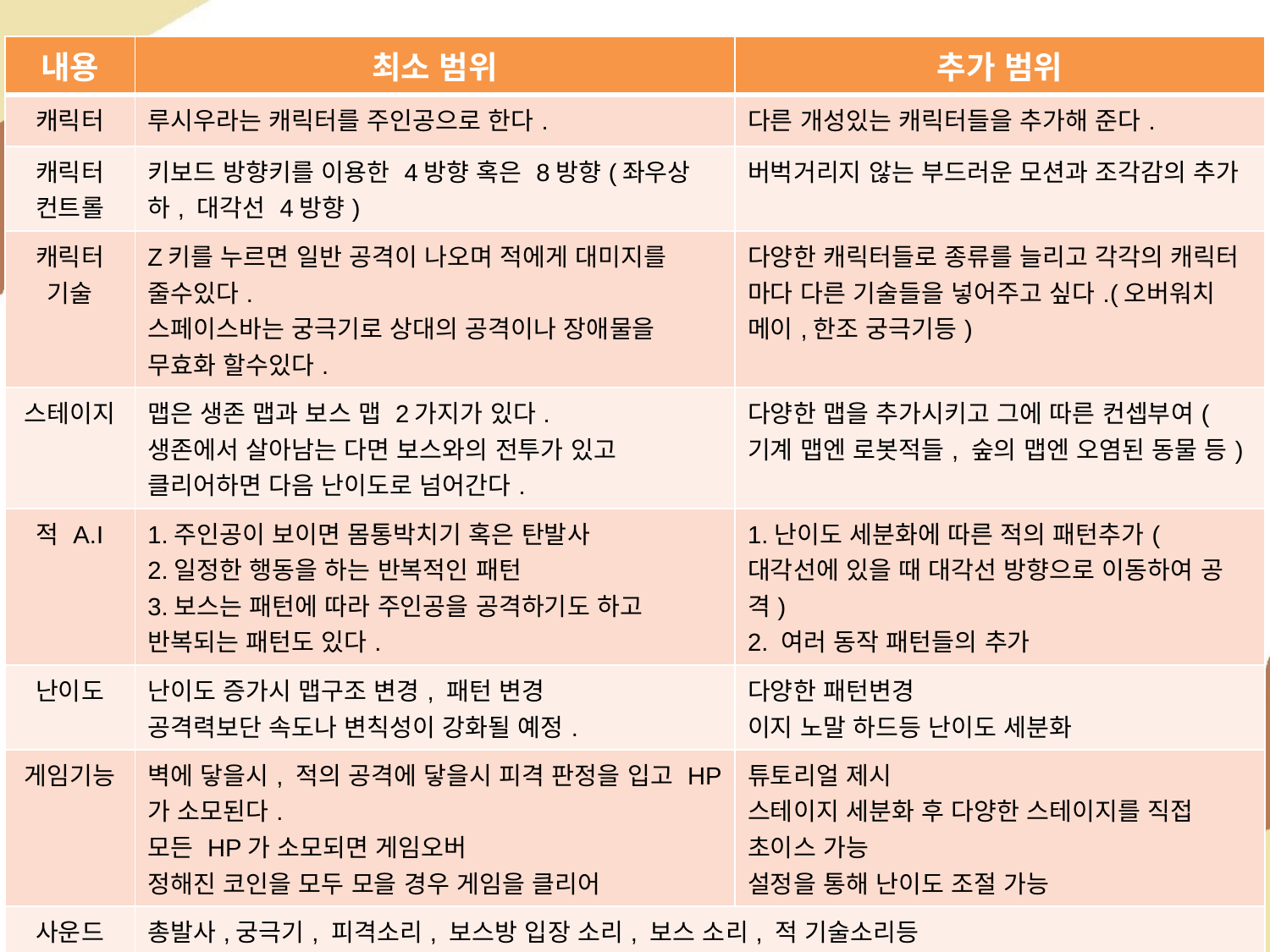

| 내용 | 최소 범위 | 추가 범위 |
| --- | --- | --- |
| 캐릭터 | 루시우라는 캐릭터를 주인공으로 한다. | 다른 개성있는 캐릭터들을 추가해 준다. |
| 캐릭터 컨트롤 | 키보드 방향키를 이용한 4방향 혹은 8방향(좌우상하, 대각선 4방향) | 버벅거리지 않는 부드러운 모션과 조각감의 추가 |
| 캐릭터 기술 | Z키를 누르면 일반 공격이 나오며 적에게 대미지를 줄수있다. 스페이스바는 궁극기로 상대의 공격이나 장애물을 무효화 할수있다. | 다양한 캐릭터들로 종류를 늘리고 각각의 캐릭터 마다 다른 기술들을 넣어주고 싶다.(오버워치 메이,한조 궁극기등) |
| 스테이지 | 맵은 생존 맵과 보스 맵 2가지가 있다. 생존에서 살아남는 다면 보스와의 전투가 있고 클리어하면 다음 난이도로 넘어간다. | 다양한 맵을 추가시키고 그에 따른 컨셉부여(기계 맵엔 로봇적들, 숲의 맵엔 오염된 동물 등) |
| 적 A.I | 1.주인공이 보이면 몸통박치기 혹은 탄발사 2.일정한 행동을 하는 반복적인 패턴 3.보스는 패턴에 따라 주인공을 공격하기도 하고 반복되는 패턴도 있다. | 1.난이도 세분화에 따른 적의 패턴추가(대각선에 있을 때 대각선 방향으로 이동하여 공격) 2. 여러 동작 패턴들의 추가 |
| 난이도 | 난이도 증가시 맵구조 변경, 패턴 변경 공격력보단 속도나 변칙성이 강화될 예정. | 다양한 패턴변경 이지 노말 하드등 난이도 세분화 |
| 게임기능 | 벽에 닿을시, 적의 공격에 닿을시 피격 판정을 입고 HP가 소모된다. 모든 HP가 소모되면 게임오버 정해진 코인을 모두 모을 경우 게임을 클리어 | 튜토리얼 제시 스테이지 세분화 후 다양한 스테이지를 직접 초이스 가능 설정을 통해 난이도 조절 가능 |
| 사운드 | 총발사,궁극기, 피격소리, 보스방 입장 소리, 보스 소리, 적 기술소리등 |  |
| 애니메이션 | 캐릭터, 장애물, 적, 탄, 궁극기 이펙트, 보스, 보스의 이펙트, 게임오버 애니메이션 등등 | 다양한 맵에 따른 다양화 된 적의 애니메이션, 늘어난 캐릭터의 애니메이션, 부드러운 움직임을 위한 모션추가, 이모티콘 추가 등 |
# 개발 범위